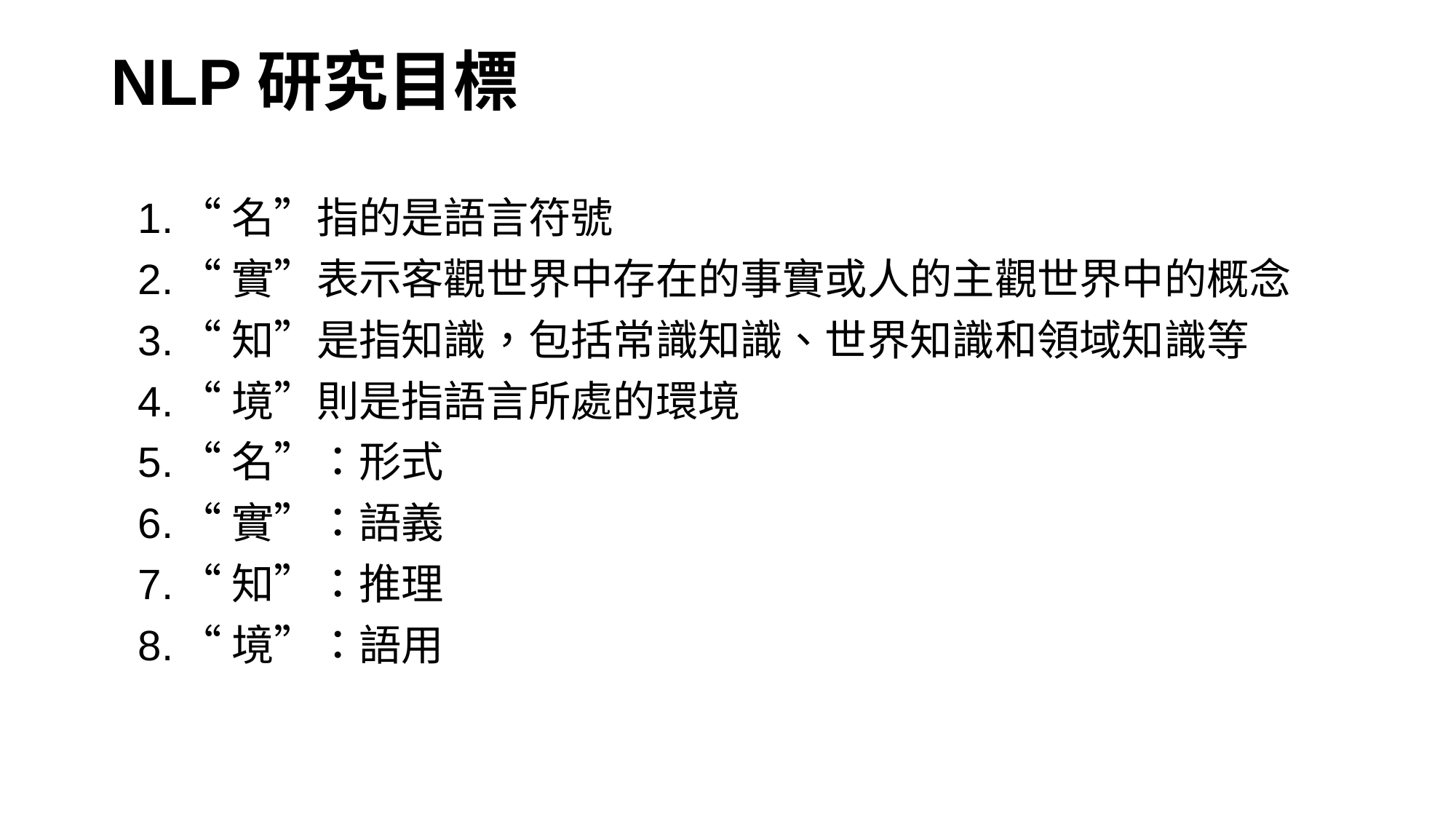

# NLP研究目標
“名”指的是語言符號
“實”表示客觀世界中存在的事實或人的主觀世界中的概念
“知”是指知識，包括常識知識、世界知識和領域知識等
“境”則是指語言所處的環境
“名”：形式
“實”：語義
“知”：推理
“境”：語用